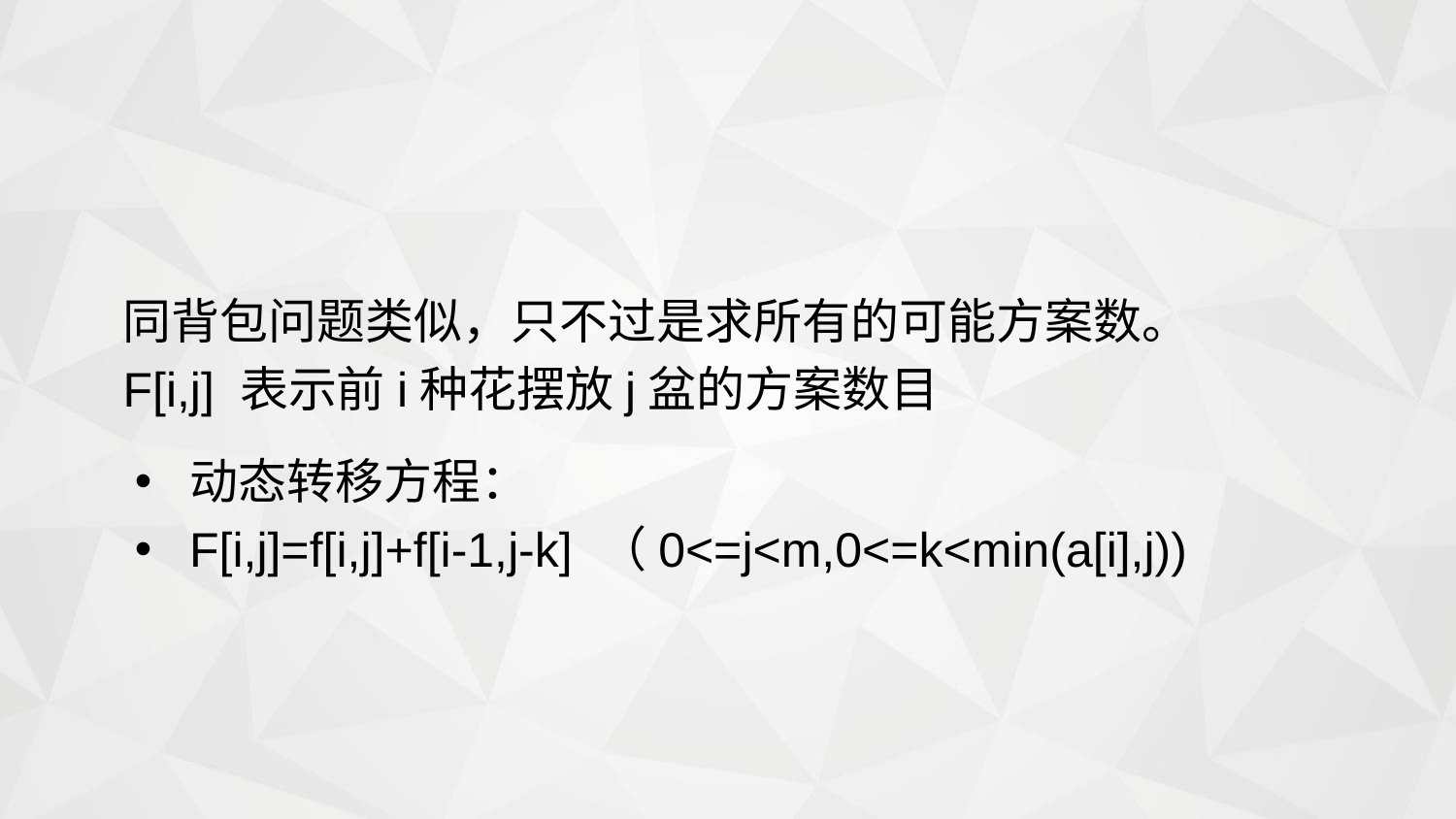

#
同背包问题类似，只不过是求所有的可能方案数。
F[i,j] 表示前i种花摆放j盆的方案数目
动态转移方程：
F[i,j]=f[i,j]+f[i-1,j-k] （0<=j<m,0<=k<min(a[i],j))